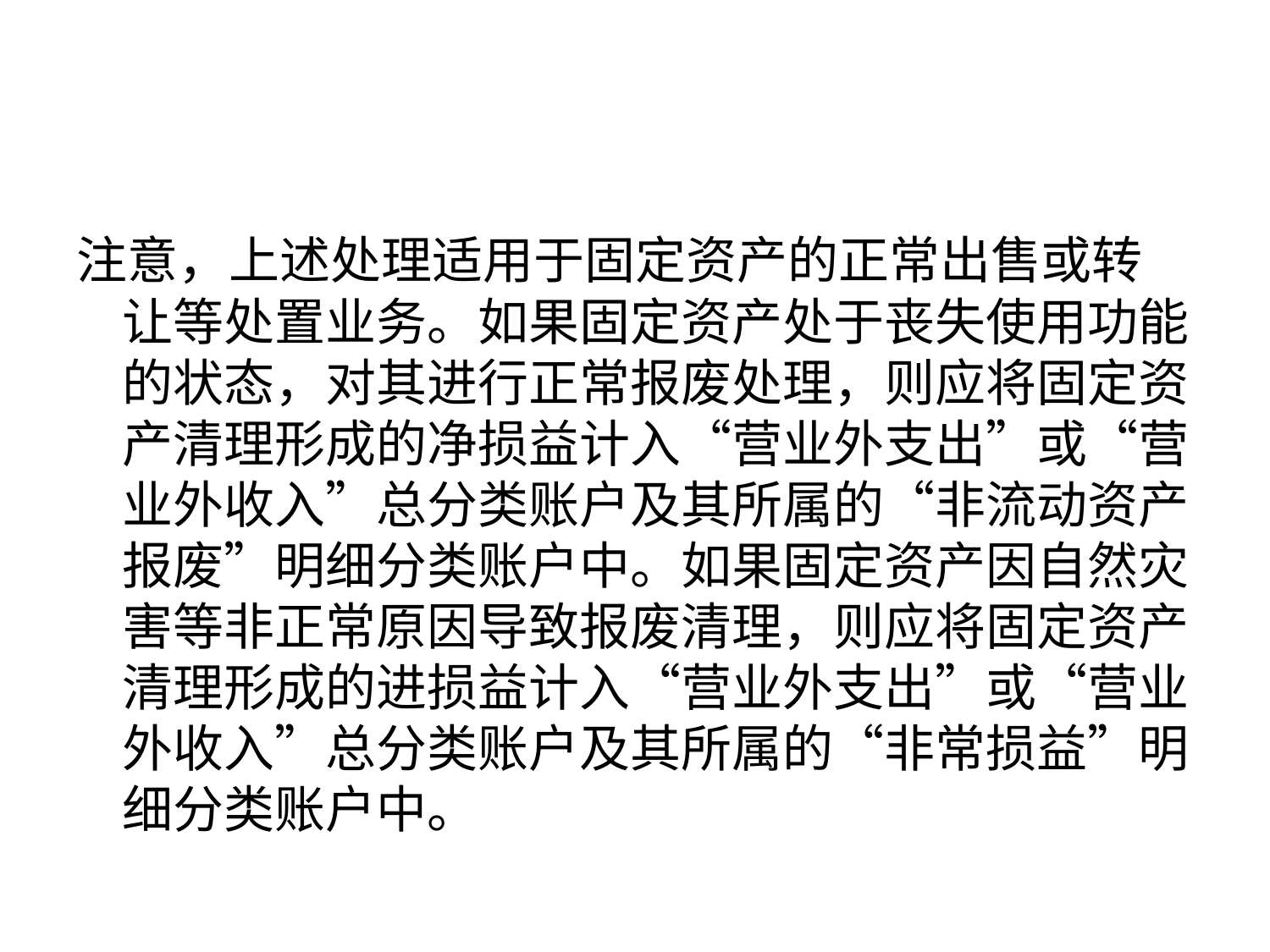

#
注意，上述处理适用于固定资产的正常出售或转让等处置业务。如果固定资产处于丧失使用功能的状态，对其进行正常报废处理，则应将固定资产清理形成的净损益计入“营业外支出”或“营业外收入”总分类账户及其所属的“非流动资产报废”明细分类账户中。如果固定资产因自然灾害等非正常原因导致报废清理，则应将固定资产清理形成的进损益计入“营业外支出”或“营业外收入”总分类账户及其所属的“非常损益”明细分类账户中。